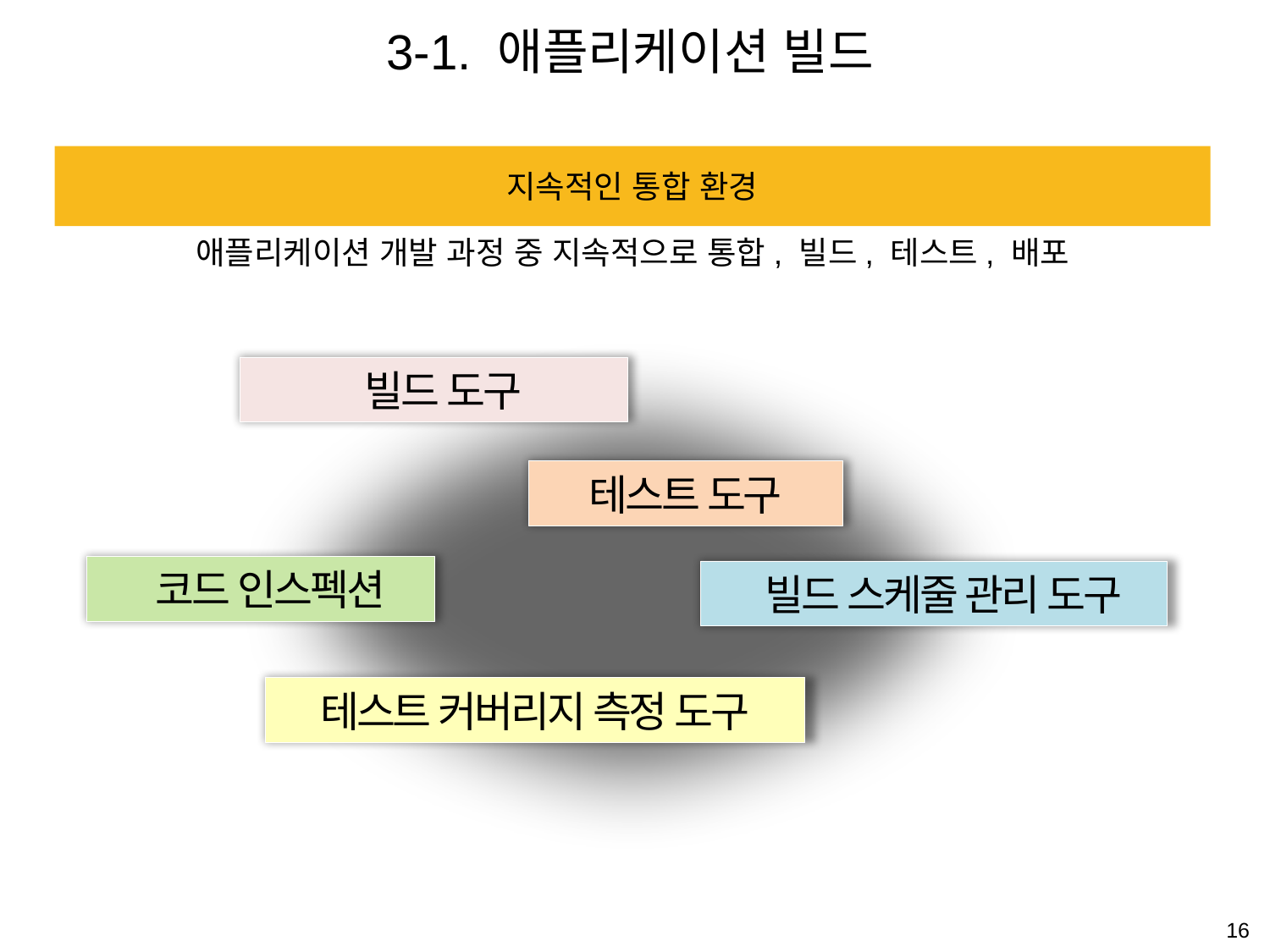

# 3-1. 애플리케이션 빌드
지속적인 통합 환경
애플리케이션 개발 과정 중 지속적으로 통합, 빌드, 테스트, 배포

 빌드 도구
테스트 도구
 코드 인스펙션
 빌드 스케줄 관리 도구
테스트 커버리지 측정 도구
16